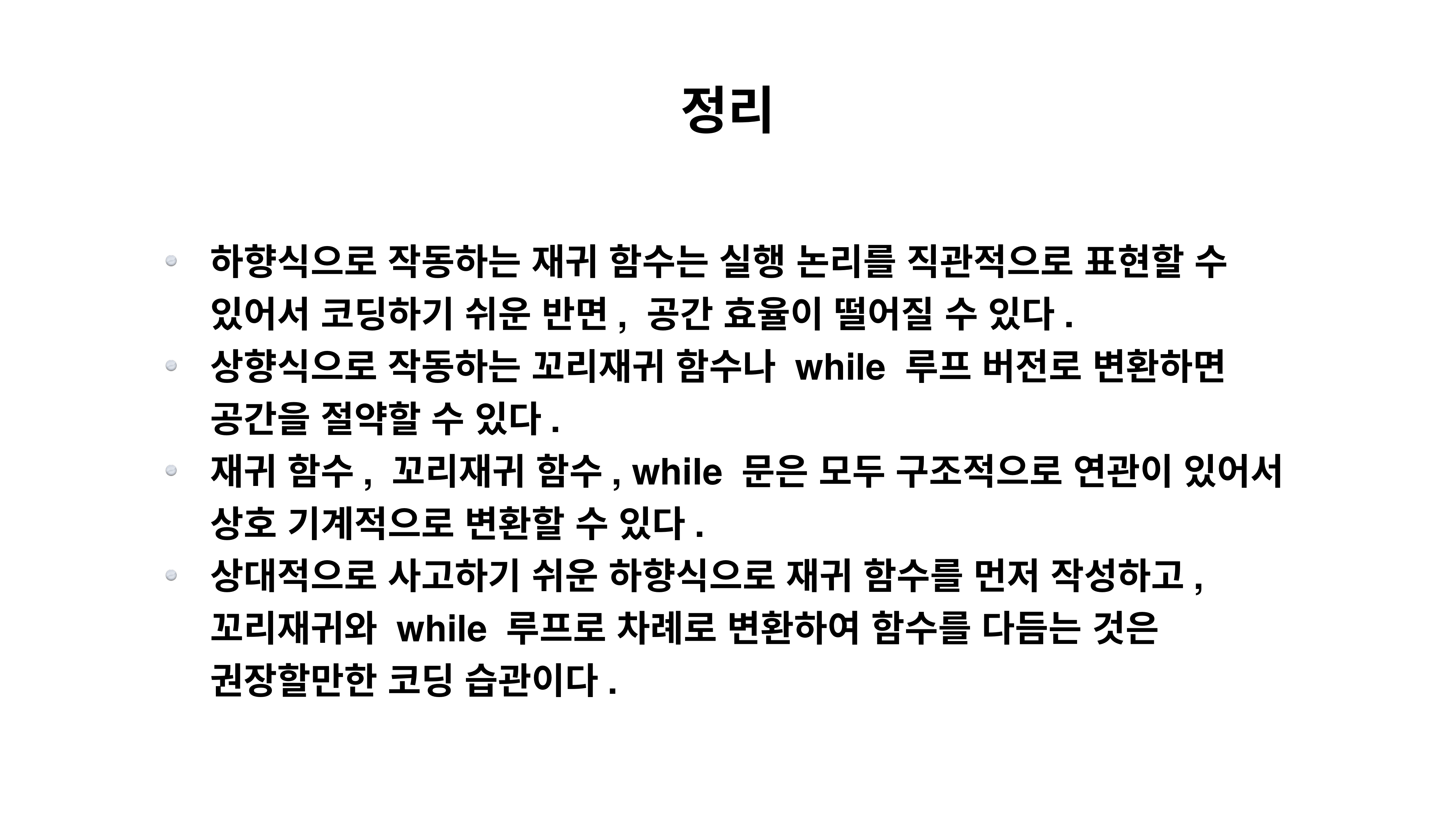

정리
하향식으로 작동하는 재귀 함수는 실행 논리를 직관적으로 표현할 수 있어서 코딩하기 쉬운 반면, 공간 효율이 떨어질 수 있다.
상향식으로 작동하는 꼬리재귀 함수나 while 루프 버전로 변환하면 공간을 절약할 수 있다.
재귀 함수, 꼬리재귀 함수, while 문은 모두 구조적으로 연관이 있어서 상호 기계적으로 변환할 수 있다.
상대적으로 사고하기 쉬운 하향식으로 재귀 함수를 먼저 작성하고, 꼬리재귀와 while 루프로 차례로 변환하여 함수를 다듬는 것은 권장할만한 코딩 습관이다.